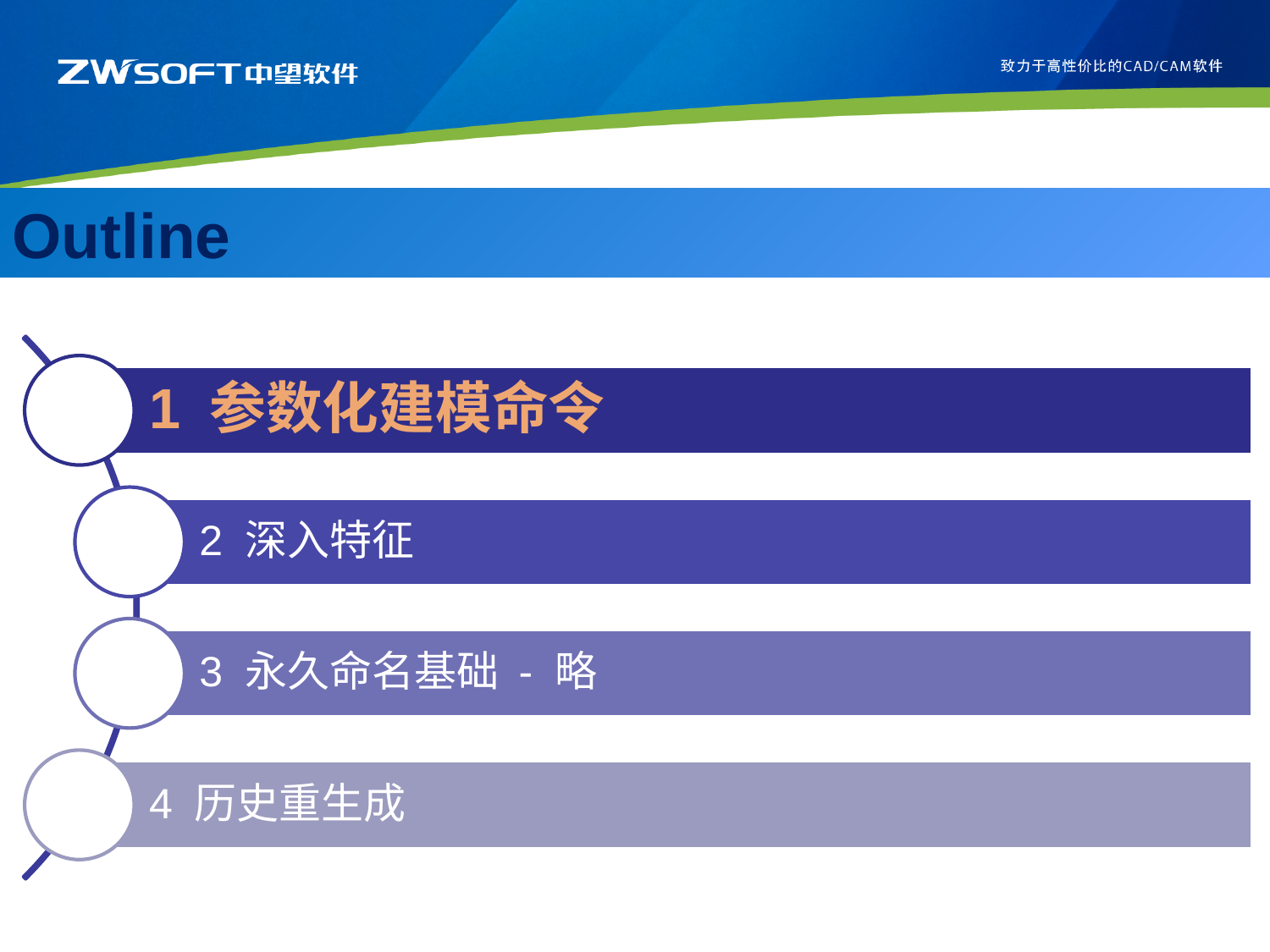

Outline

1 参数化建模命令
2 深入特征
3 永久命名基础 - 略
4 历史重生成